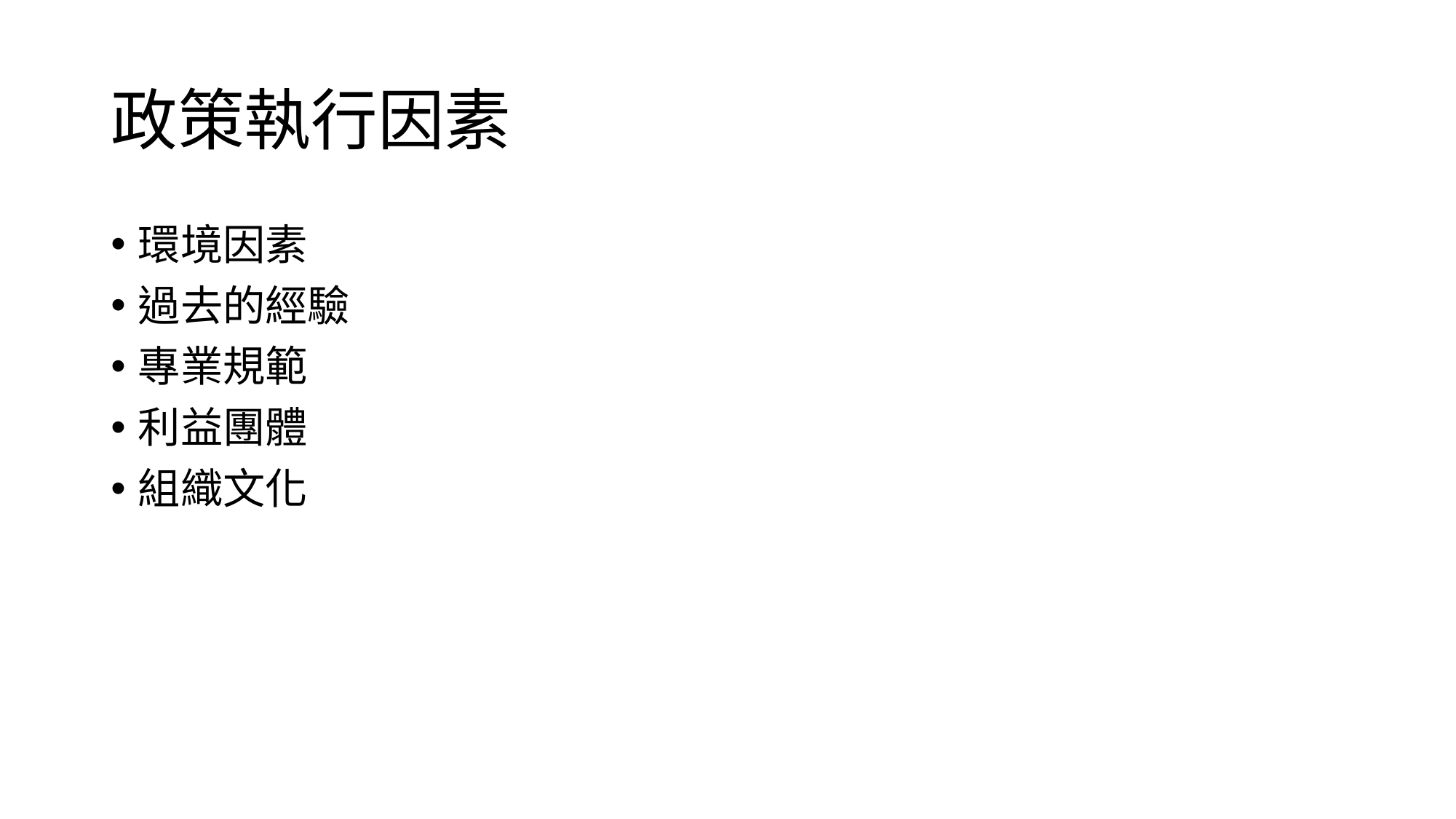

# 政策執行因素
環境因素
過去的經驗
專業規範
利益團體
組織文化